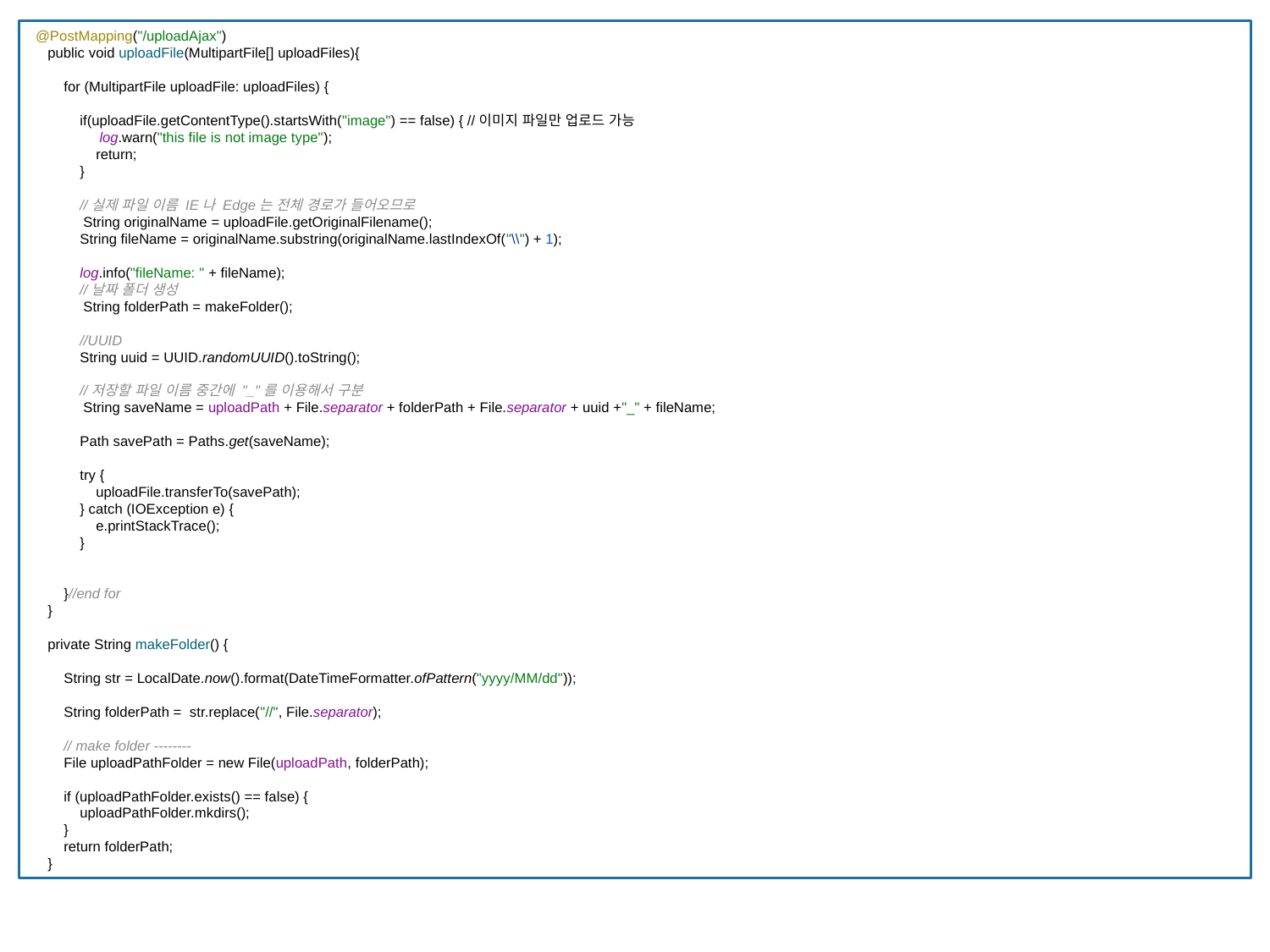

@PostMapping("/uploadAjax")
    public void uploadFile(MultipartFile[] uploadFiles){
        for (MultipartFile uploadFile: uploadFiles) {
            if(uploadFile.getContentType().startsWith("image") == false) { //이미지 파일만 업로드 가능
                log.warn("this file is not image type");
                return;
            }
            //실제 파일 이름 IE나 Edge는 전체 경로가 들어오므로
            String originalName = uploadFile.getOriginalFilename();
            String fileName = originalName.substring(originalName.lastIndexOf("\\") + 1);
            log.info("fileName: " + fileName);
            //날짜 폴더 생성
            String folderPath = makeFolder();
            //UUID
            String uuid = UUID.randomUUID().toString();
            //저장할 파일 이름 중간에 "_"를 이용해서 구분
            String saveName = uploadPath + File.separator + folderPath + File.separator + uuid +"_" + fileName;
            Path savePath = Paths.get(saveName);
            try {
                uploadFile.transferTo(savePath);
            } catch (IOException e) {
                e.printStackTrace();
            }
        }//end for
    }
    private String makeFolder() {
        String str = LocalDate.now().format(DateTimeFormatter.ofPattern("yyyy/MM/dd"));
        String folderPath =  str.replace("//", File.separator);
        // make folder --------
        File uploadPathFolder = new File(uploadPath, folderPath);
        if (uploadPathFolder.exists() == false) {
            uploadPathFolder.mkdirs();
        }
        return folderPath;
    }